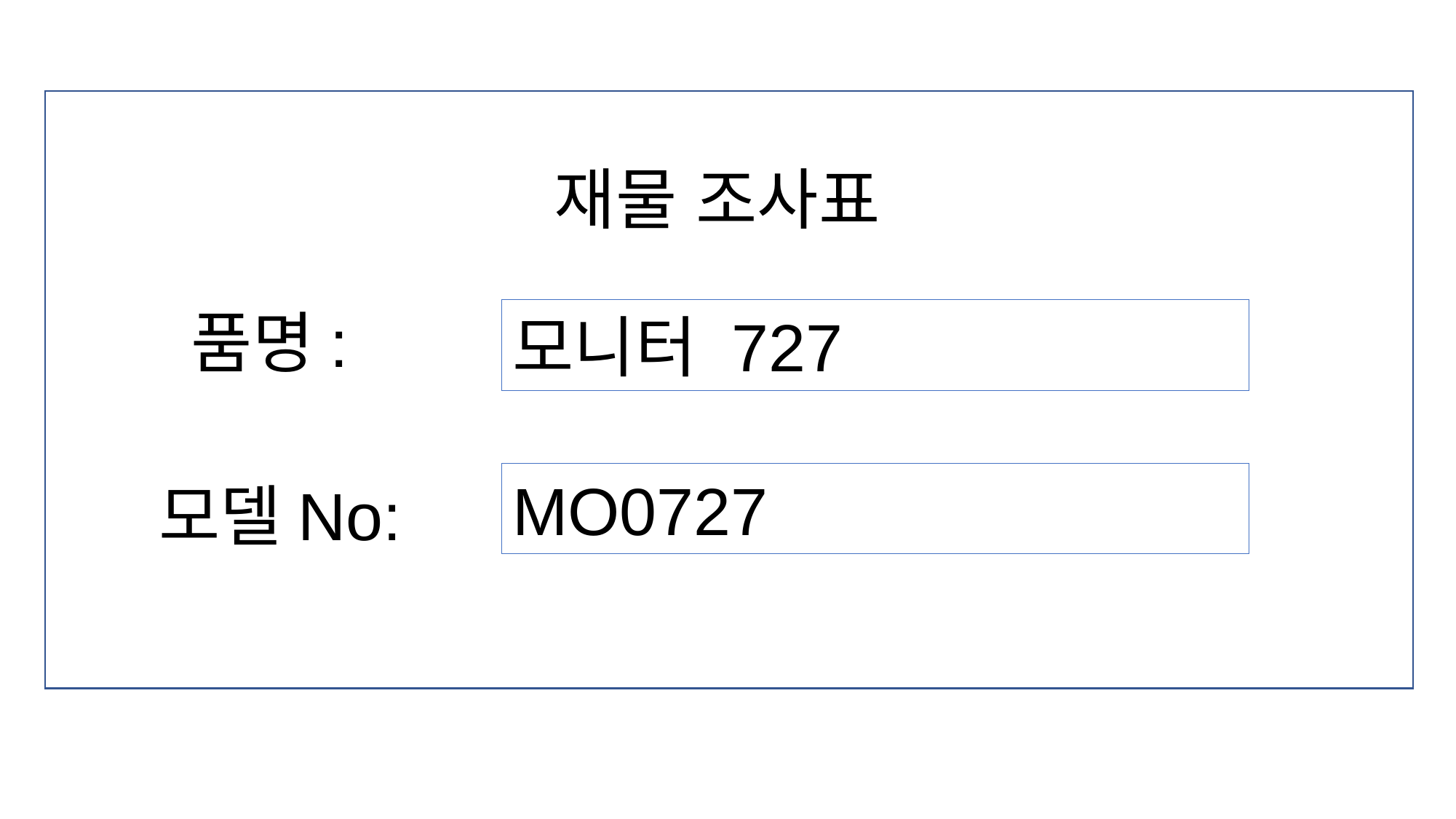

재물 조사표
품명:
모니터 727
MO0727
모델No: